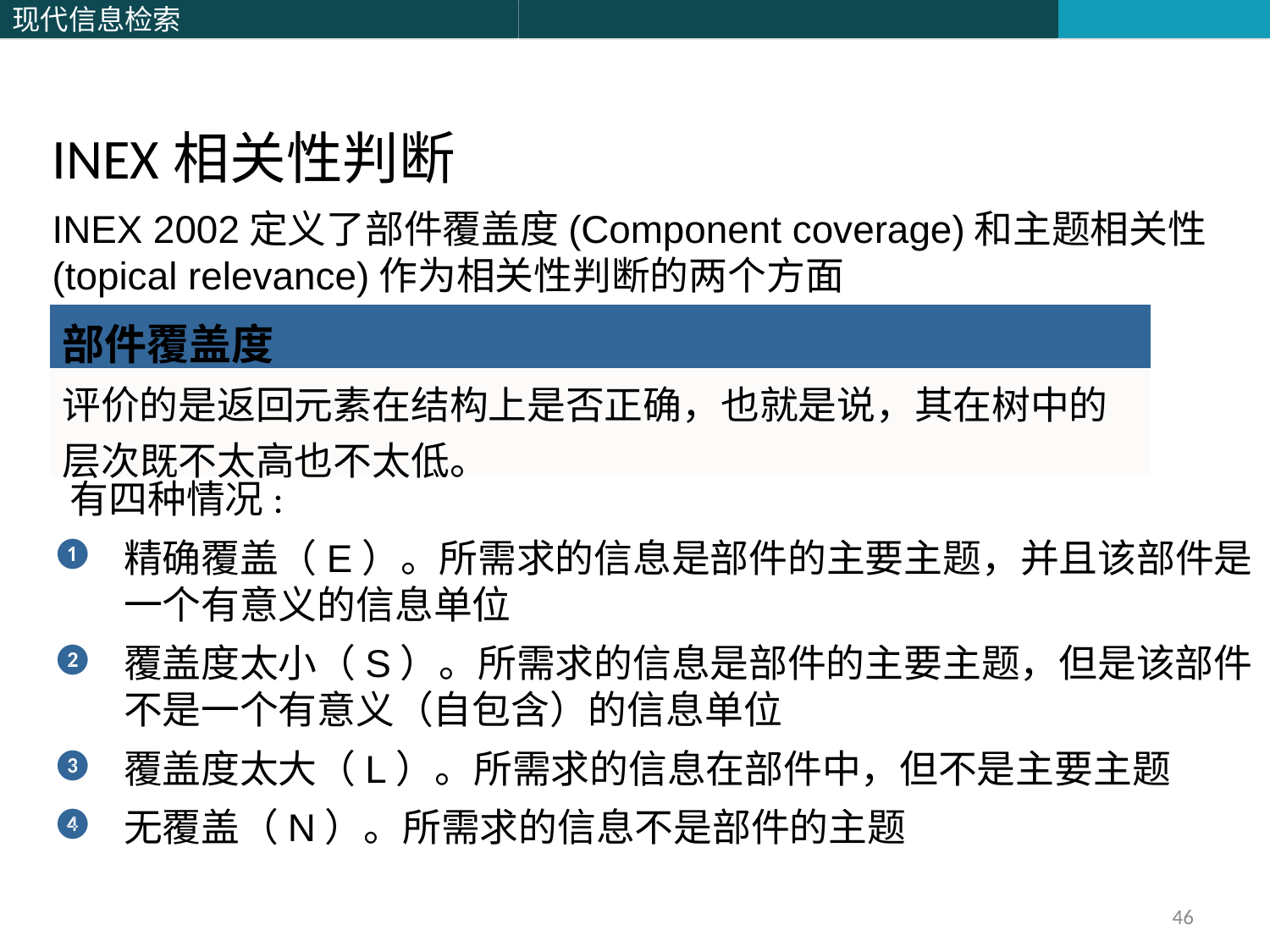

INEX相关性判断
INEX 2002定义了部件覆盖度(Component coverage)和主题相关性(topical relevance)作为相关性判断的两个方面
| 部件覆盖度 |
| --- |
| 评价的是返回元素在结构上是否正确，也就是说，其在树中的层次既不太高也不太低。 |
 有四种情况:
精确覆盖（E）。所需求的信息是部件的主要主题，并且该部件是一个有意义的信息单位
覆盖度太小（S）。所需求的信息是部件的主要主题，但是该部件不是一个有意义（自包含）的信息单位
覆盖度太大（L）。所需求的信息在部件中，但不是主要主题
无覆盖（N）。所需求的信息不是部件的主题

46